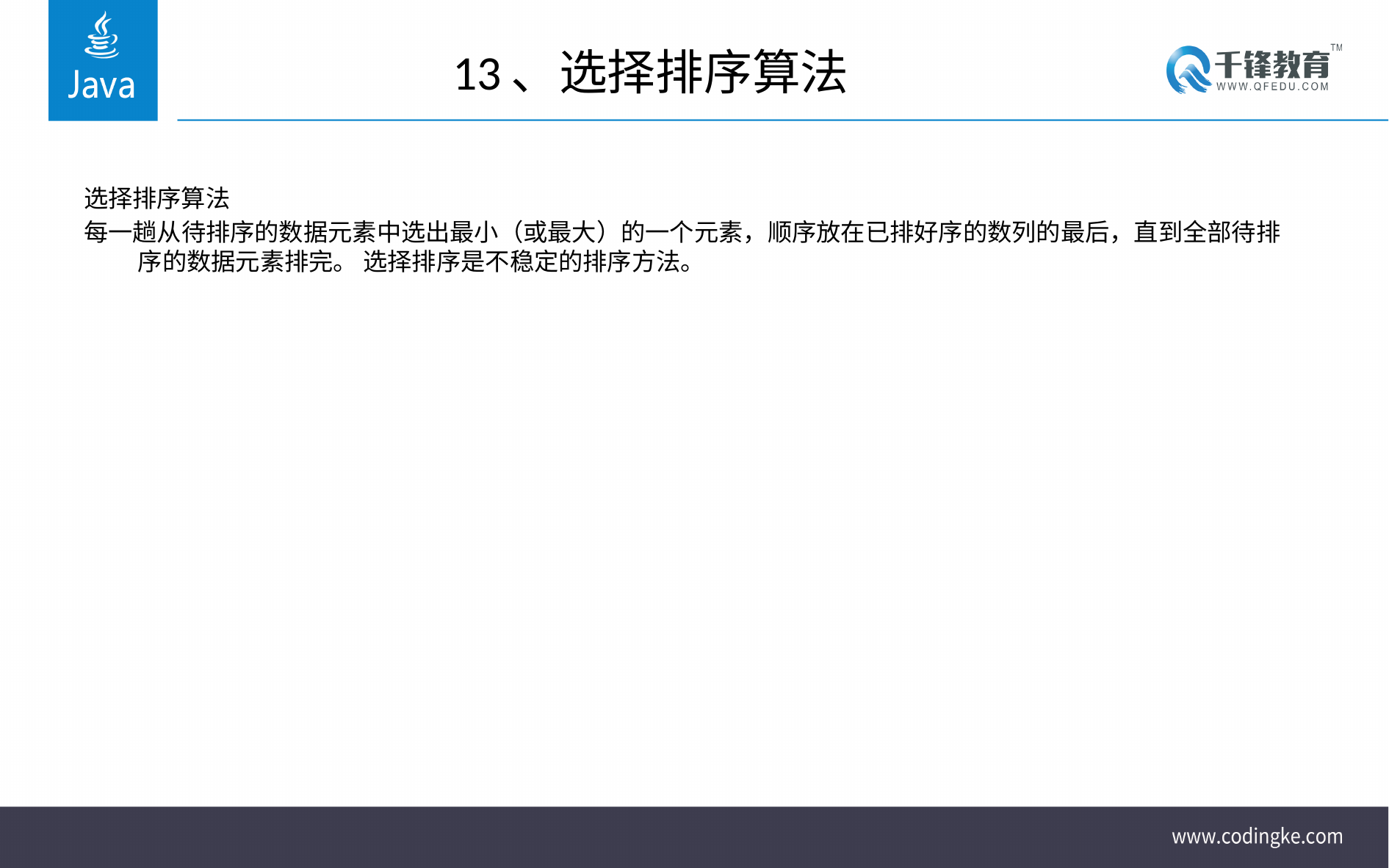

# 13、选择排序算法
选择排序算法
每一趟从待排序的数据元素中选出最小（或最大）的一个元素，顺序放在已排好序的数列的最后，直到全部待排序的数据元素排完。 选择排序是不稳定的排序方法。